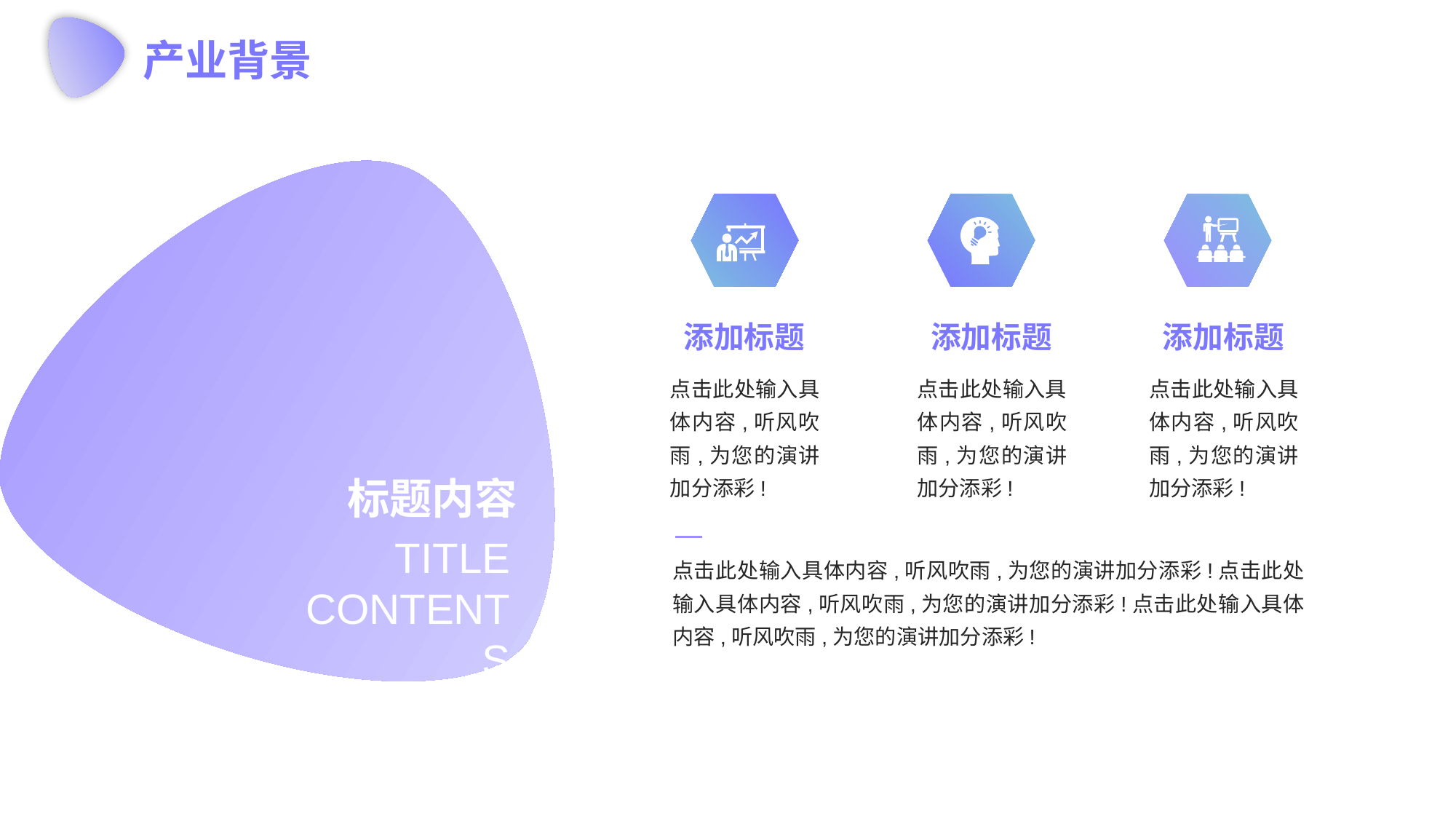

产业背景

添加标题
添加标题
添加标题
点击此处输入具体内容,听风吹雨,为您的演讲加分添彩!
点击此处输入具体内容,听风吹雨,为您的演讲加分添彩!
点击此处输入具体内容,听风吹雨,为您的演讲加分添彩!
标题内容
TITLE CONTENTS
点击此处输入具体内容,听风吹雨,为您的演讲加分添彩!点击此处输入具体内容,听风吹雨,为您的演讲加分添彩!点击此处输入具体内容,听风吹雨,为您的演讲加分添彩!